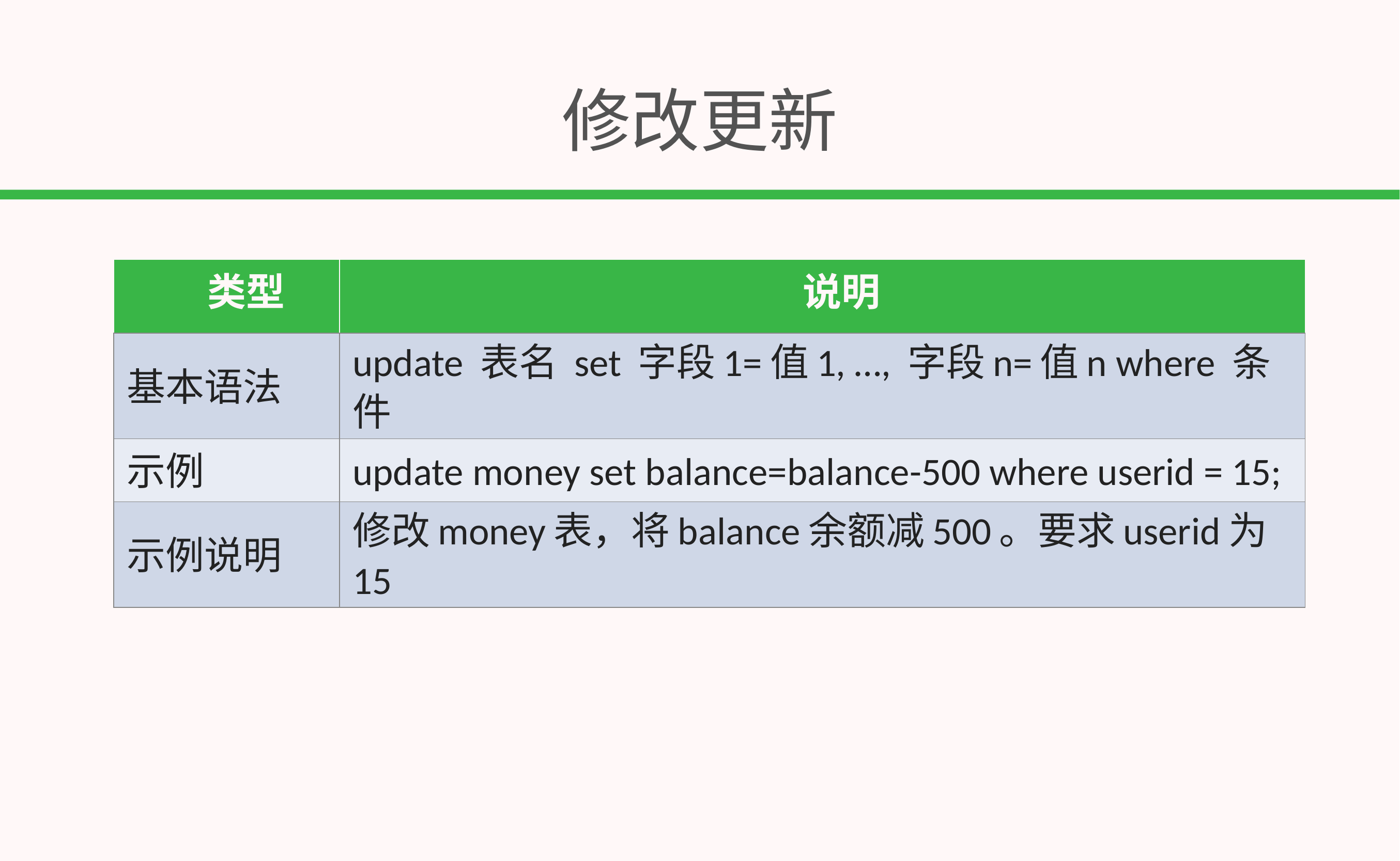

# 修改更新
| 类型 | 说明 |
| --- | --- |
| 基本语法 | update 表名 set 字段1=值1, …, 字段n=值n where 条件 |
| 示例 | update money set balance=balance-500 where userid = 15; |
| 示例说明 | 修改money表，将balance余额减500。要求userid为15 |